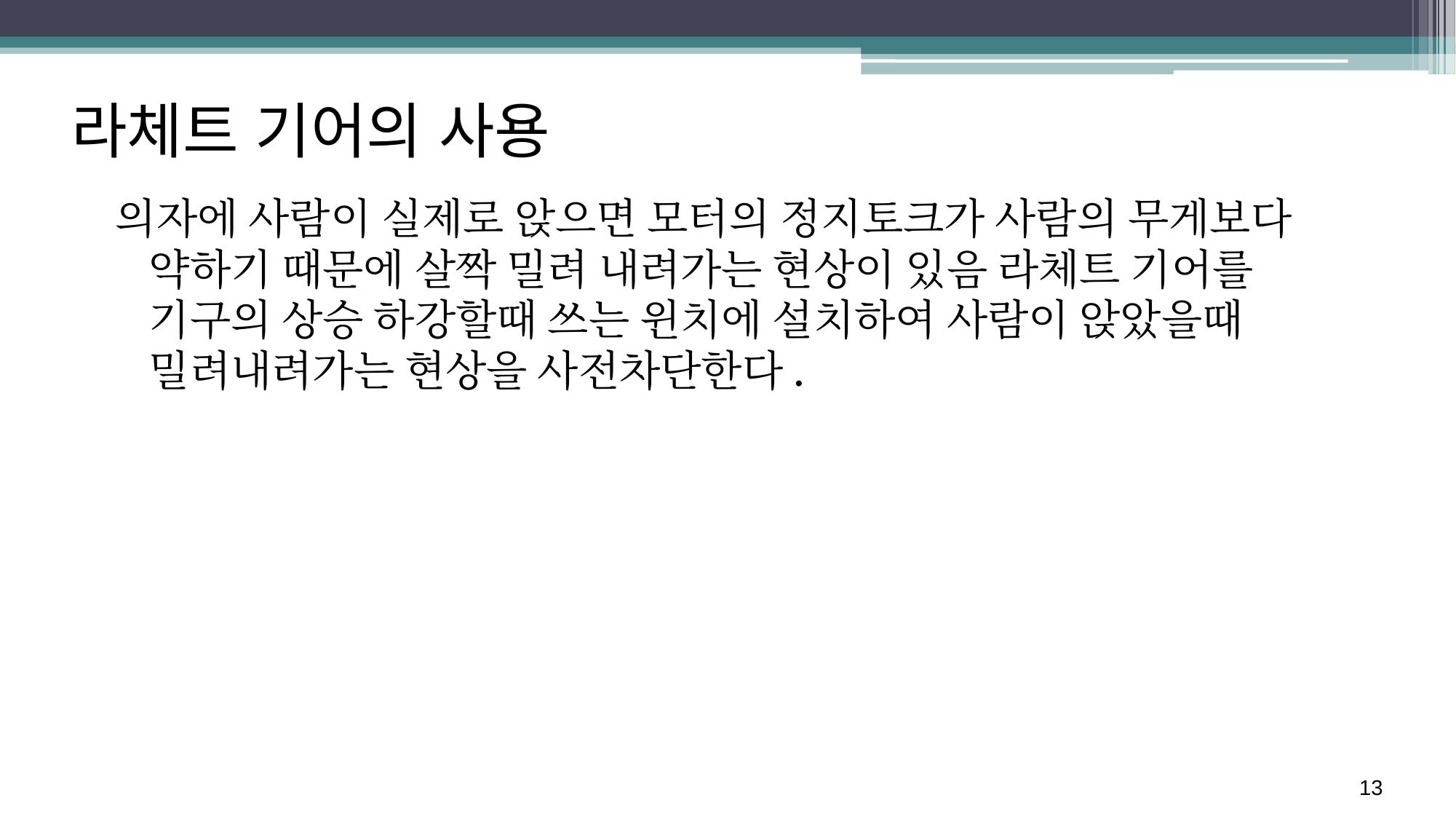

# 라체트 기어의 사용
의자에 사람이 실제로 앉으면 모터의 정지토크가 사람의 무게보다 약하기 때문에 살짝 밀려 내려가는 현상이 있음 라체트 기어를 기구의 상승 하강할때 쓰는 윈치에 설치하여 사람이 앉았을때 밀려내려가는 현상을 사전차단한다.
13